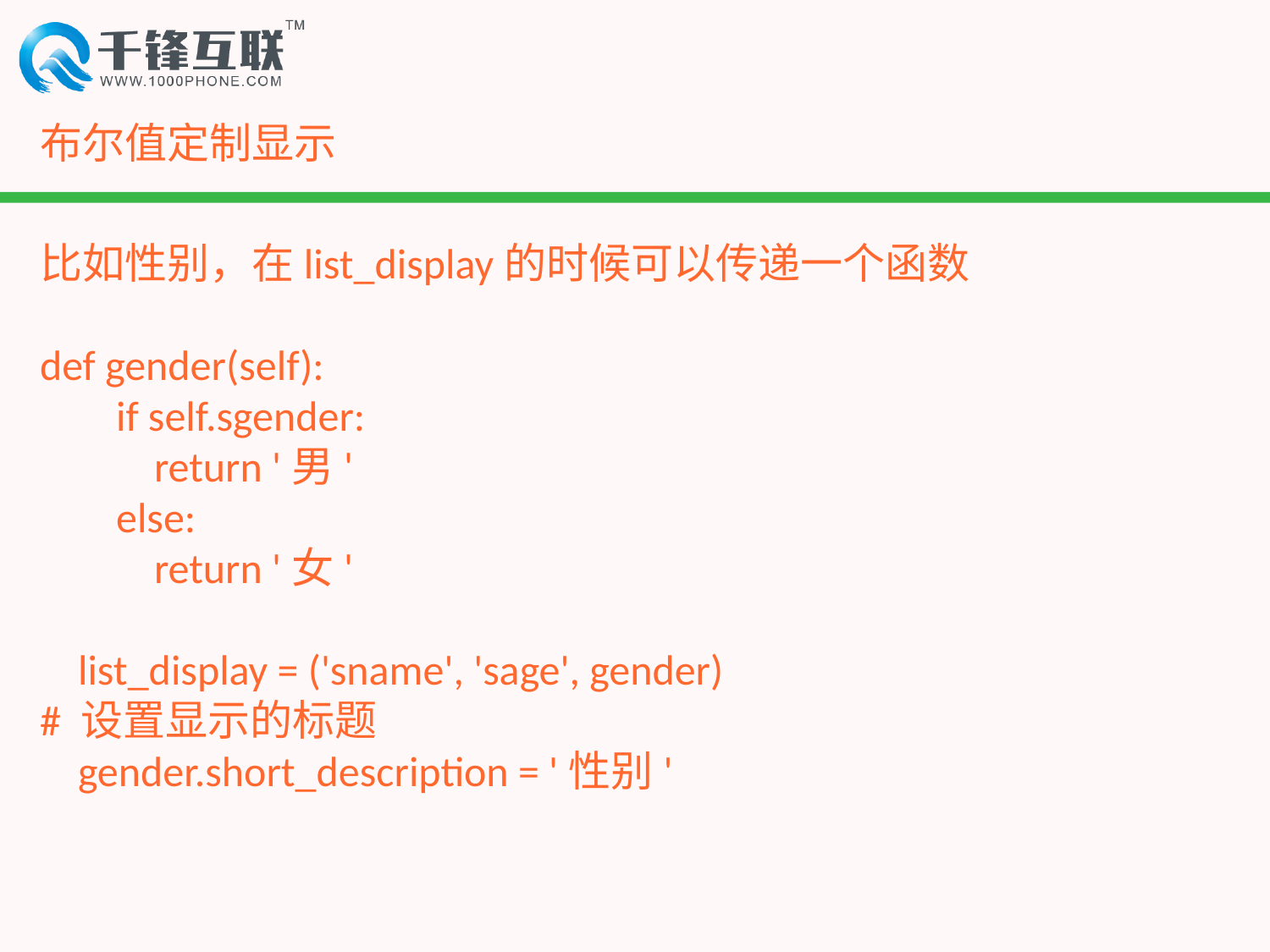

# 布尔值定制显示
比如性别，在list_display的时候可以传递一个函数

def gender(self):
        if self.sgender:
            return '男'
        else:
            return '女'

    list_display = ('sname', 'sage', gender)
# 设置显示的标题
    gender.short_description = '性别'